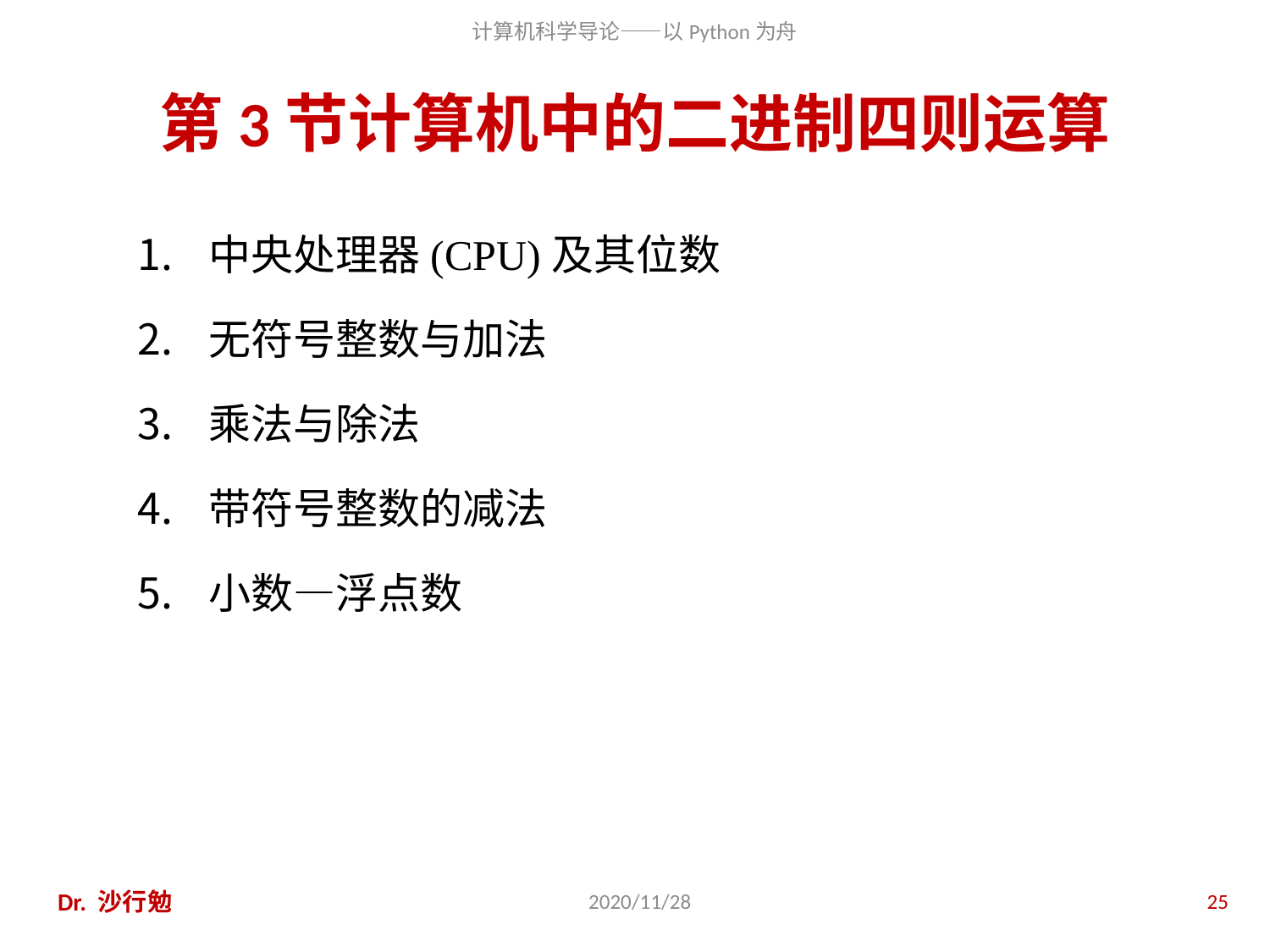

# 第3节计算机中的二进制四则运算
中央处理器(CPU)及其位数
无符号整数与加法
乘法与除法
带符号整数的减法
小数—浮点数
Dr. 沙行勉
2020/11/28
25